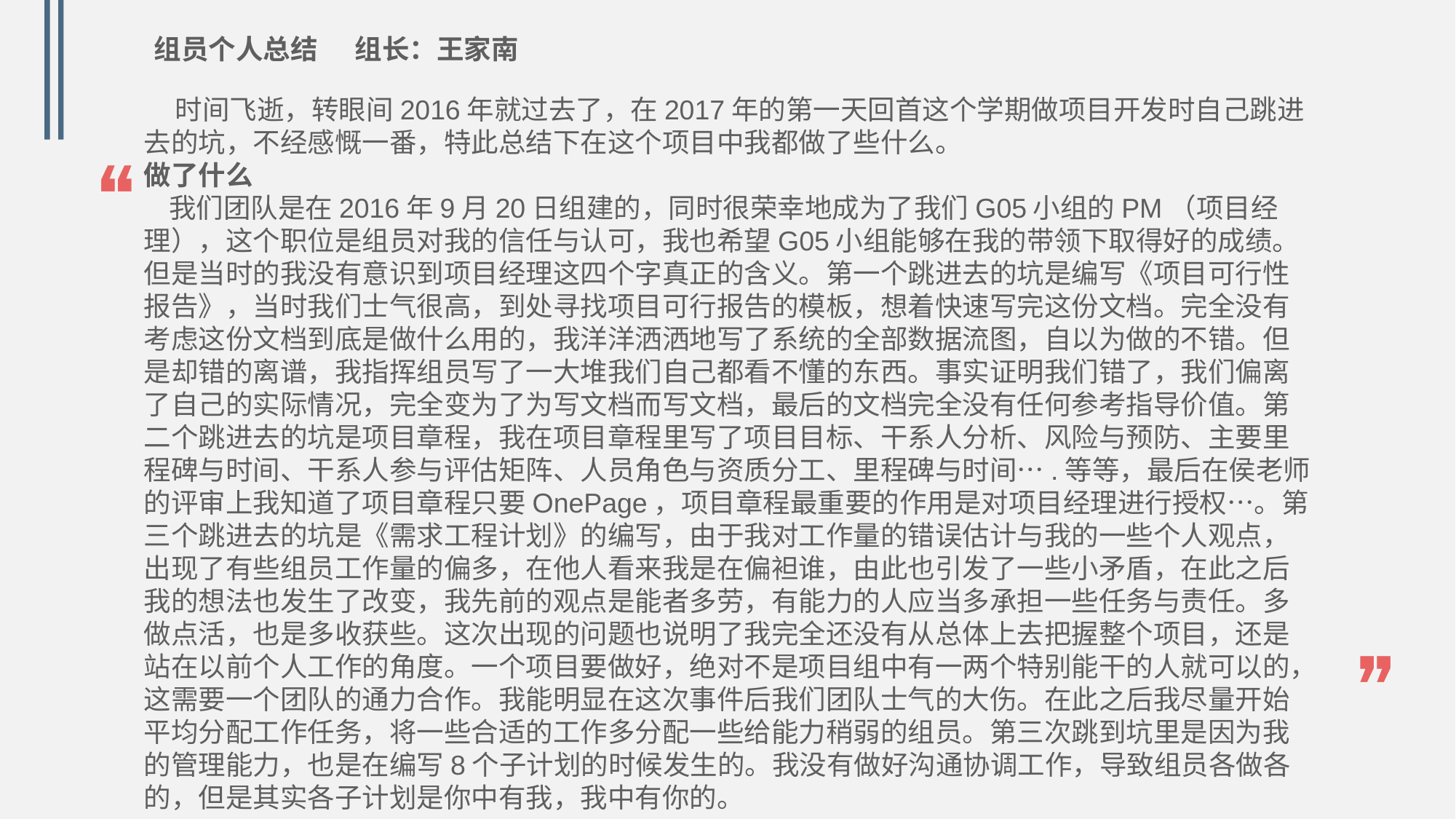

组员个人总结      组长：王家南
    时间飞逝，转眼间2016年就过去了，在2017年的第一天回首这个学期做项目开发时自己跳进去的坑，不经感慨一番，特此总结下在这个项目中我都做了些什么。
做了什么
   我们团队是在2016年9月20日组建的，同时很荣幸地成为了我们G05小组的PM（项目经理），这个职位是组员对我的信任与认可，我也希望G05小组能够在我的带领下取得好的成绩。但是当时的我没有意识到项目经理这四个字真正的含义。第一个跳进去的坑是编写《项目可行性报告》，当时我们士气很高，到处寻找项目可行报告的模板，想着快速写完这份文档。完全没有考虑这份文档到底是做什么用的，我洋洋洒洒地写了系统的全部数据流图，自以为做的不错。但是却错的离谱，我指挥组员写了一大堆我们自己都看不懂的东西。事实证明我们错了，我们偏离了自己的实际情况，完全变为了为写文档而写文档，最后的文档完全没有任何参考指导价值。第二个跳进去的坑是项目章程，我在项目章程里写了项目目标、干系人分析、风险与预防、主要里程碑与时间、干系人参与评估矩阵、人员角色与资质分工、里程碑与时间….等等，最后在侯老师的评审上我知道了项目章程只要OnePage，项目章程最重要的作用是对项目经理进行授权…。第三个跳进去的坑是《需求工程计划》的编写，由于我对工作量的错误估计与我的一些个人观点，出现了有些组员工作量的偏多，在他人看来我是在偏袒谁，由此也引发了一些小矛盾，在此之后我的想法也发生了改变，我先前的观点是能者多劳，有能力的人应当多承担一些任务与责任。多做点活，也是多收获些。这次出现的问题也说明了我完全还没有从总体上去把握整个项目，还是站在以前个人工作的角度。一个项目要做好，绝对不是项目组中有一两个特别能干的人就可以的，这需要一个团队的通力合作。我能明显在这次事件后我们团队士气的大伤。在此之后我尽量开始平均分配工作任务，将一些合适的工作多分配一些给能力稍弱的组员。第三次跳到坑里是因为我的管理能力，也是在编写8个子计划的时候发生的。我没有做好沟通协调工作，导致组员各做各的，但是其实各子计划是你中有我，我中有你的。
“
”